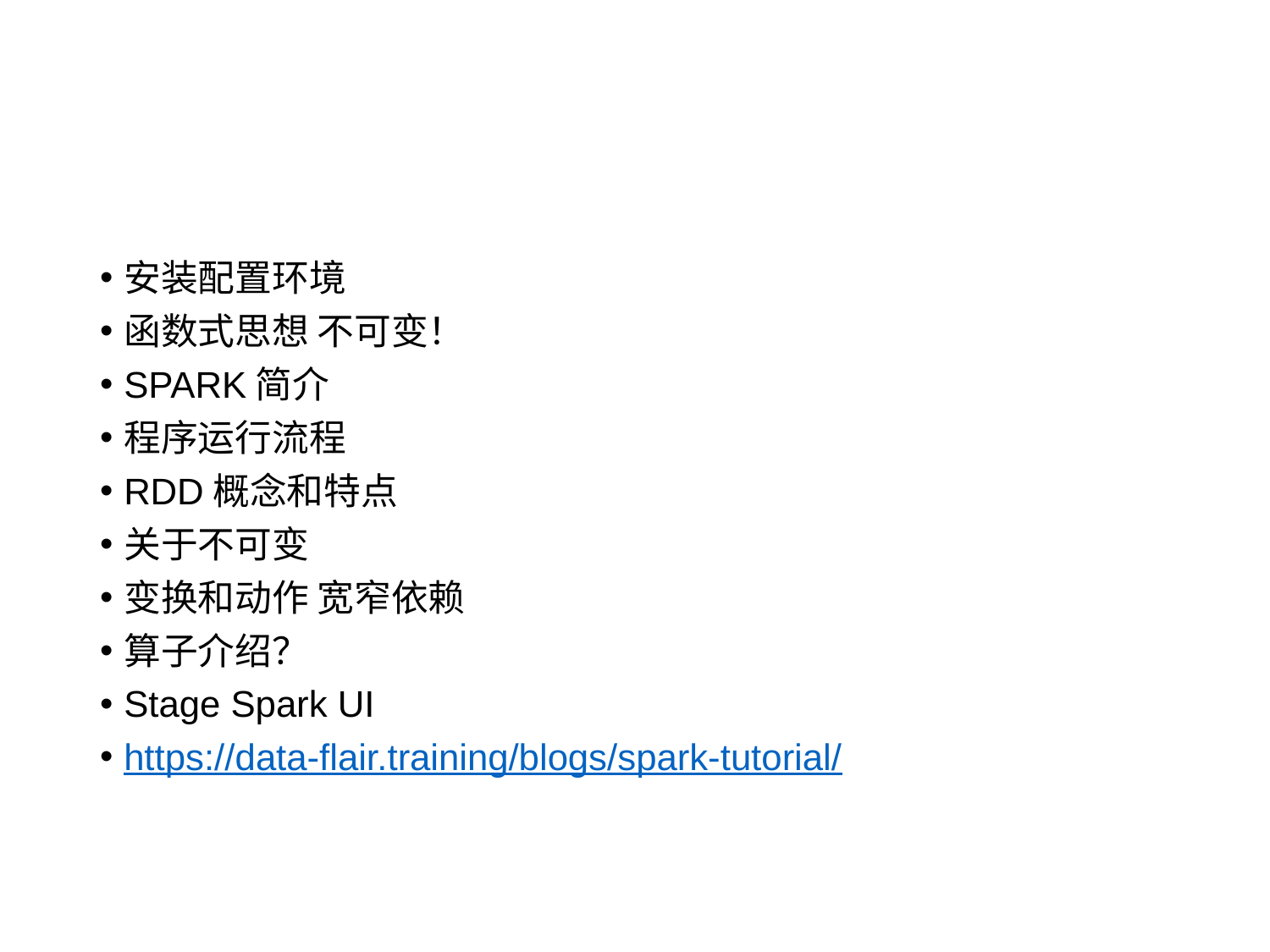

#
安装配置环境
函数式思想 不可变！
SPARK简介
程序运行流程
RDD概念和特点
关于不可变
变换和动作 宽窄依赖
算子介绍？
Stage Spark UI
https://data-flair.training/blogs/spark-tutorial/